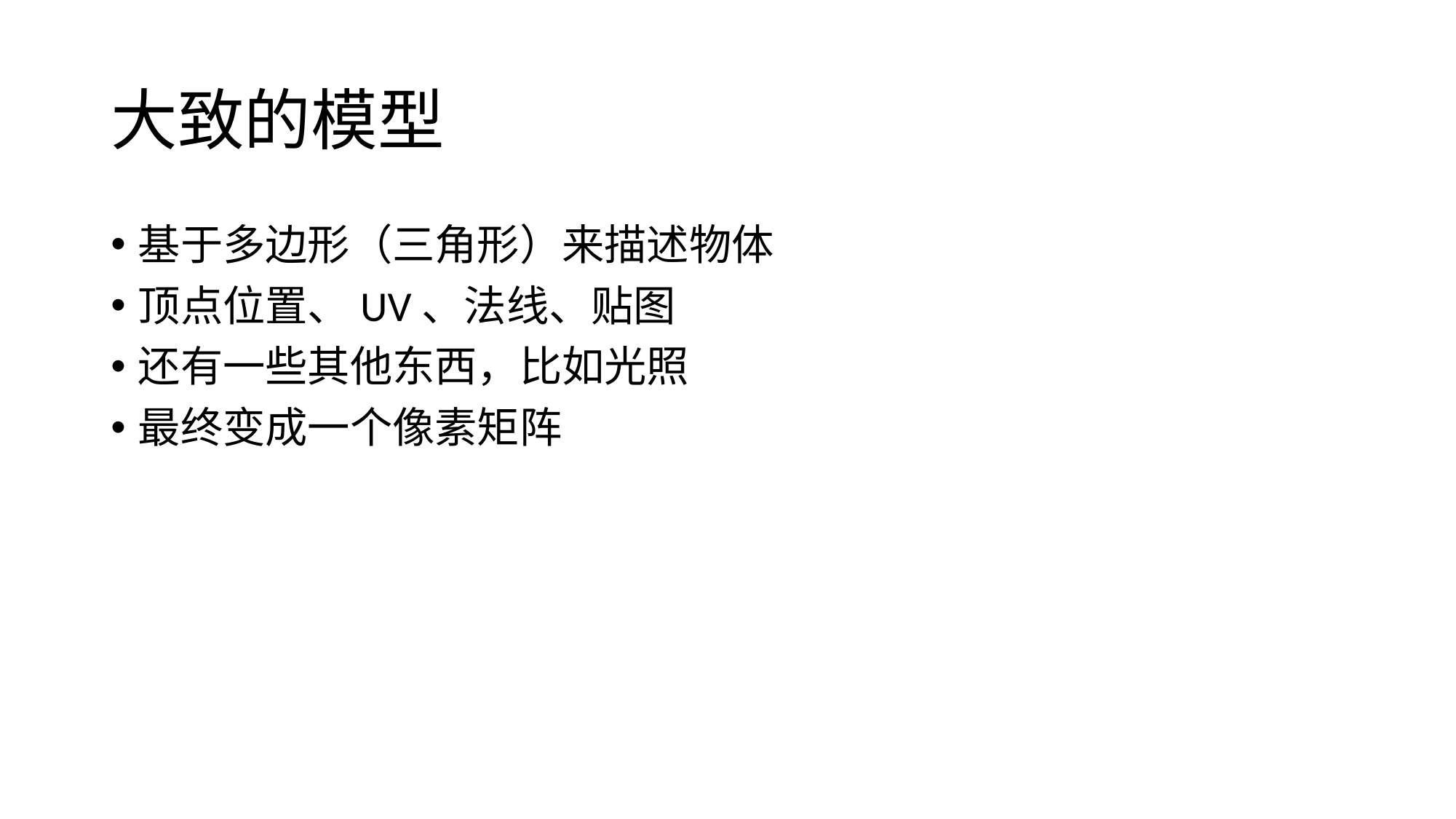

# 大致的模型
基于多边形（三角形）来描述物体
顶点位置、UV、法线、贴图
还有一些其他东西，比如光照
最终变成一个像素矩阵